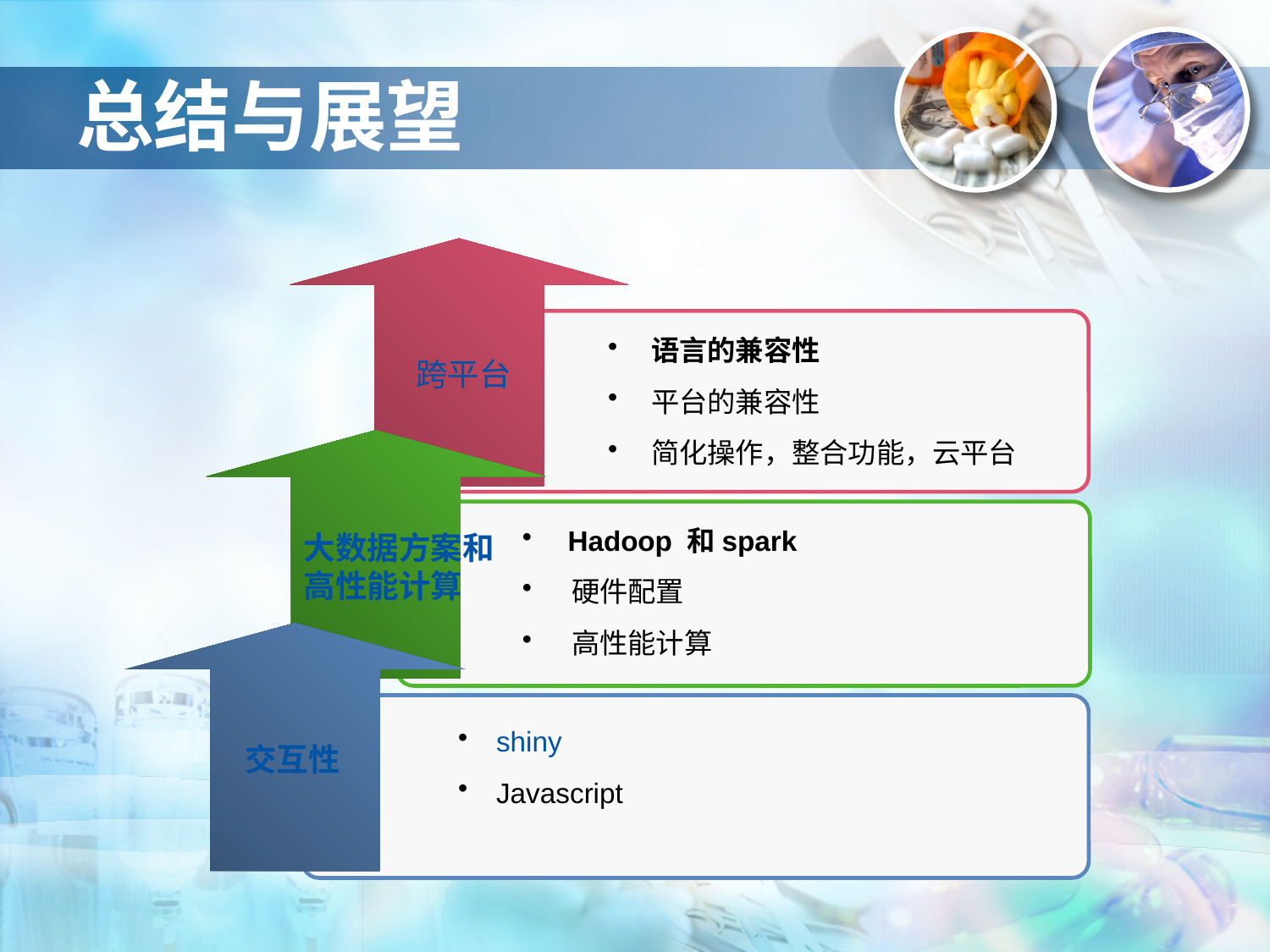

# 总结与展望
   跨平台

 语言的兼容性
 平台的兼容性
 简化操作，整合功能，云平台
大数据方案和
高性能计算

  Hadoop 和spark
  硬件配置
  高性能计算
  交互性

 shiny
 Javascript